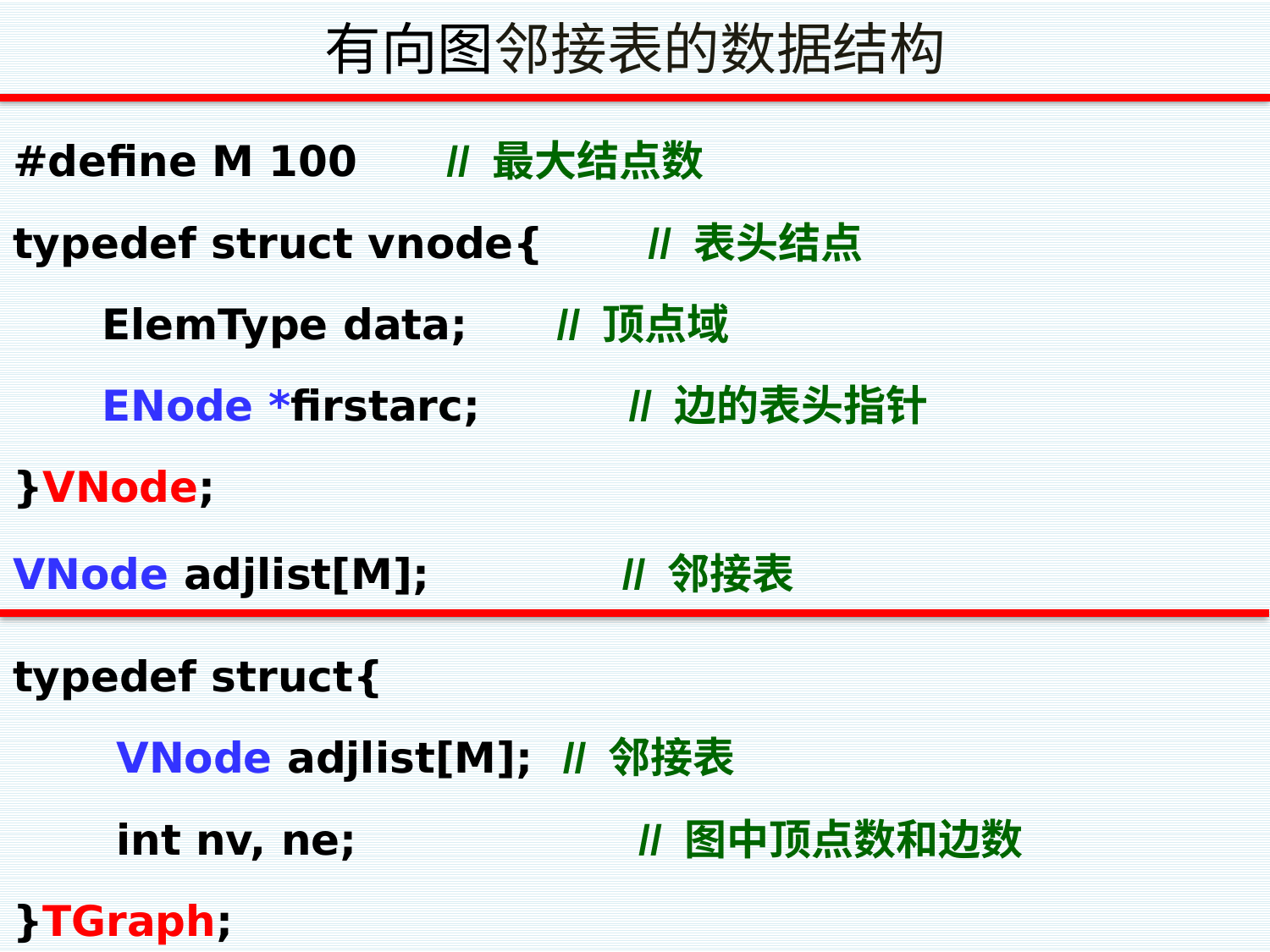

# 有向图邻接表的数据结构
#define M 100      // 最大结点数
typedef struct vnode{       // 表头结点
      ElemType data;      // 顶点域
      ENode *firstarc;          // 边的表头指针
}VNode;
VNode adjlist[M];             // 邻接表
typedef struct{
       VNode adjlist[M];  // 邻接表
       int nv, ne;                   // 图中顶点数和边数
}TGraph;